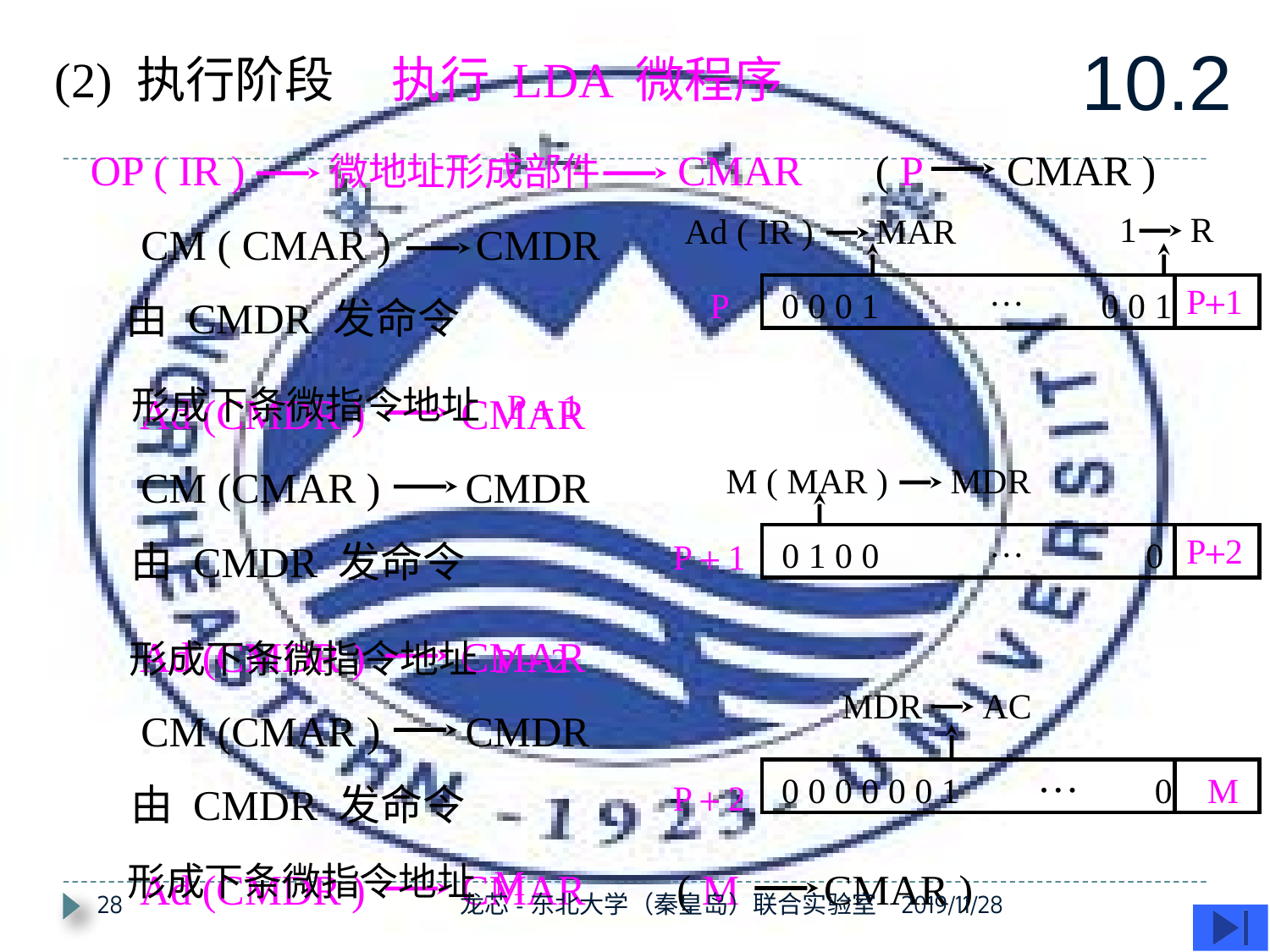

10.2
(2) 执行阶段
执行 LDA 微程序
OP ( IR )       微地址形成部件       CMAR

( P        CMAR )

1      R

Ad ( IR )       MAR

CM ( CMAR )        CMDR

…
P+1

P
0 0 0 1                         0 0 1
由 CMDR 发命令
形成下条微指令地址  P + 1
Ad (CMDR )         CMAR

M ( MAR )       MDR

CM (CMAR )        CMDR

…
P+2

0 1 0 0                              0
P + 1
由 CMDR 发命令
Ad (CMDR )         CMAR

形成下条微指令地址 P + 2
MDR       AC

CM (CMAR )        CMDR

        …

0 0 0 0 0 0 1                      0
M
P + 2
由 CMDR 发命令
形成下条微指令地址 M
Ad (CMDR )         CMAR

( M        CMAR )

28
龙芯-东北大学（秦皇岛）联合实验室
2019/11/28